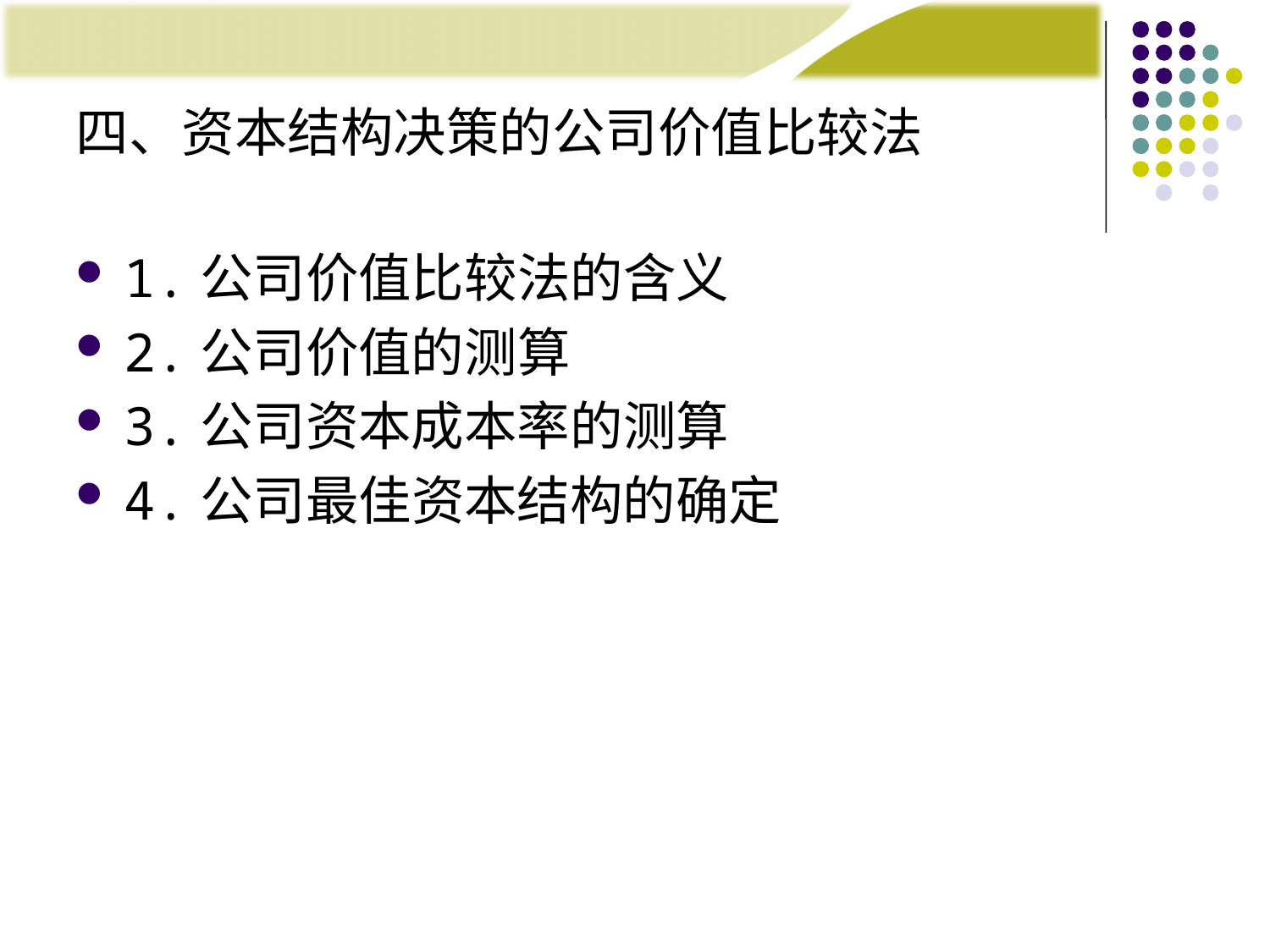

# 四、资本结构决策的公司价值比较法
1.公司价值比较法的含义
2.公司价值的测算
3.公司资本成本率的测算
4.公司最佳资本结构的确定